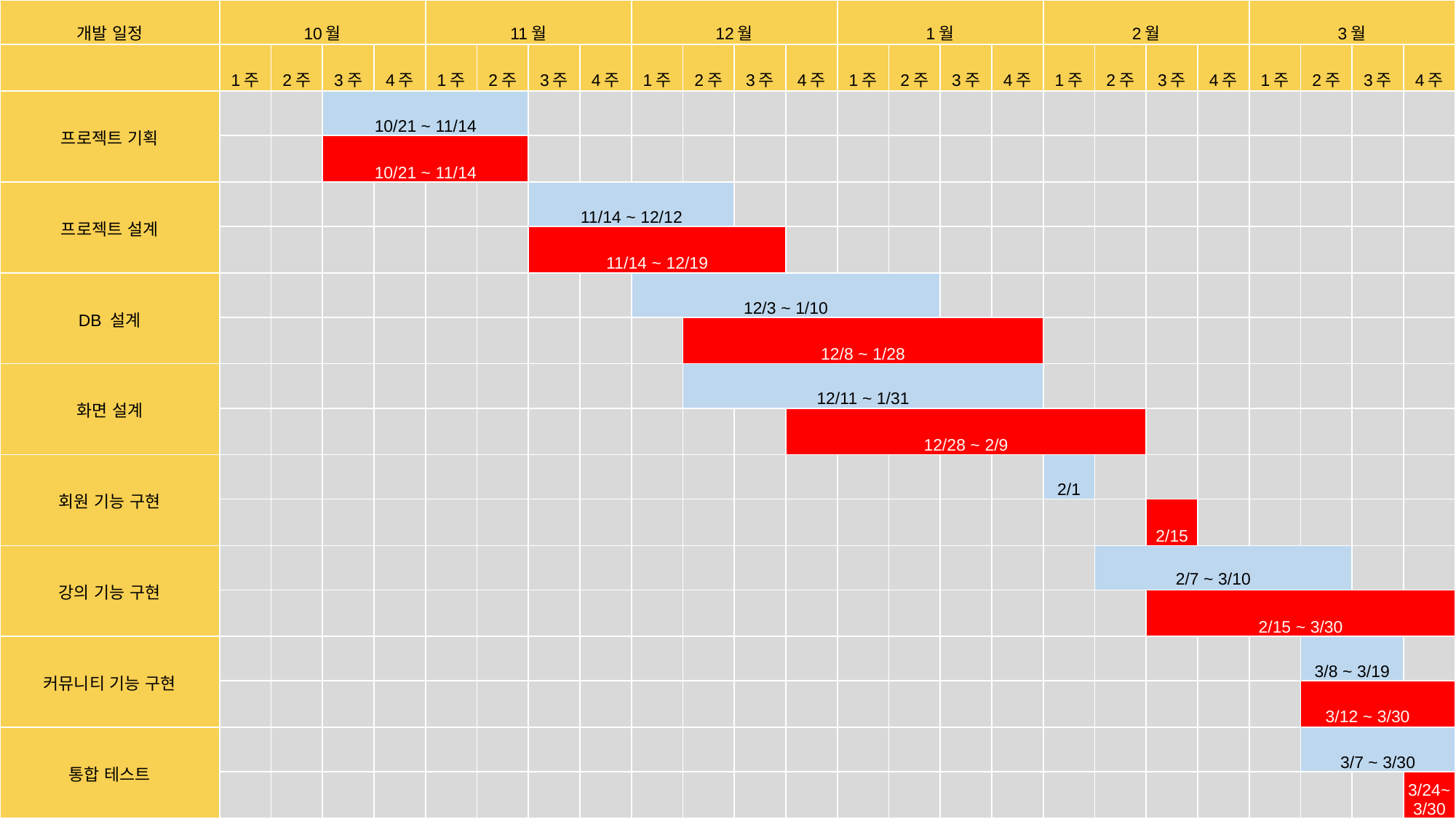

| 개발 일정 | 10월 |  |  |  | 11월 |  |  |  | 12월 |  |  |  | 1월 |  |  |  | 2월 |  |  |  | 3월 |  |  |  |
| --- | --- | --- | --- | --- | --- | --- | --- | --- | --- | --- | --- | --- | --- | --- | --- | --- | --- | --- | --- | --- | --- | --- | --- | --- |
|  | 1주 | 2주 | 3주 | 4주 | 1주 | 2주 | 3주 | 4주 | 1주 | 2주 | 3주 | 4주 | 1주 | 2주 | 3주 | 4주 | 1주 | 2주 | 3주 | 4주 | 1주 | 2주 | 3주 | 4주 |
| 프로젝트 기획 |  |  | 10/21 ~ 11/14 |  |  |  |  |  |  |  |  |  |  |  |  |  |  |  |  |  |  |  |  |  |
|  |  |  | 10/21 ~ 11/14 |  |  |  |  |  |  |  |  |  |  |  |  |  |  |  |  |  |  |  |  |  |
| 프로젝트 설계 |  |  |  |  |  |  | 11/14 ~ 12/12 |  |  |  |  |  |  |  |  |  |  |  |  |  |  |  |  |  |
|  |  |  |  |  |  |  | 11/14 ~ 12/19 |  |  |  |  |  |  |  |  |  |  |  |  |  |  |  |  |  |
| DB 설계 |  |  |  |  |  |  |  |  | 12/3 ~ 1/10 |  |  |  |  |  |  |  |  |  |  |  |  |  |  |  |
|  |  |  |  |  |  |  |  |  |  | 12/8 ~ 1/28 |  |  |  |  |  |  |  |  |  |  |  |  |  |  |
| 화면 설계 |  |  |  |  |  |  |  |  |  | 12/11 ~ 1/31 |  |  |  |  |  |  |  |  |  |  |  |  |  |  |
|  |  |  |  |  |  |  |  |  |  |  |  | 12/28 ~ 2/9 |  |  |  |  |  |  |  |  |  |  |  |  |
| 회원 기능 구현 |  |  |  |  |  |  |  |  |  |  |  |  |  |  |  |  | 2/1 |  |  |  |  |  |  |  |
|  |  |  |  |  |  |  |  |  |  |  |  |  |  |  |  |  |  |  | 2/15 |  |  |  |  |  |
| 강의 기능 구현 |  |  |  |  |  |  |  |  |  |  |  |  |  |  |  |  |  | 2/7 ~ 3/10 |  |  |  |  |  |  |
|  |  |  |  |  |  |  |  |  |  |  |  |  |  |  |  |  |  |  | 2/15 ~ 3/30 |  |  |  |  |  |
| 커뮤니티 기능 구현 |  |  |  |  |  |  |  |  |  |  |  |  |  |  |  |  |  |  |  |  |  | 3/8 ~ 3/19 |  |  |
|  |  |  |  |  |  |  |  |  |  |  |  |  |  |  |  |  |  |  |  |  |  | 3/12 ~ 3/30 |  |  |
| 통합 테스트 |  |  |  |  |  |  |  |  |  |  |  |  |  |  |  |  |  |  |  |  |  | 3/7 ~ 3/30 |  |  |
|  |  |  |  |  |  |  |  |  |  |  |  |  |  |  |  |  |  |  |  |  |  |  |  | 3/24~3/30 |